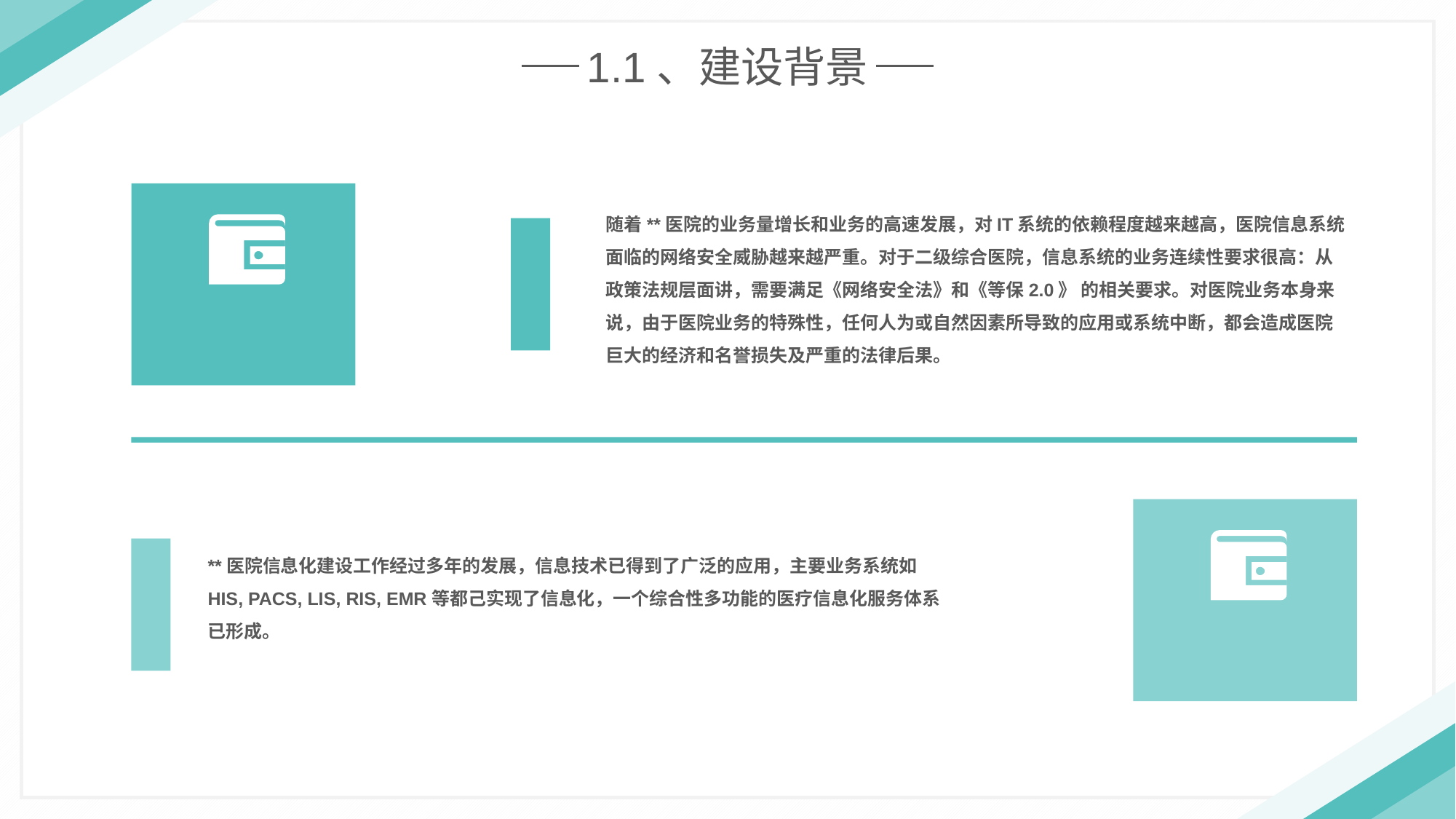

1.1、建设背景

随着**医院的业务量增长和业务的高速发展，对IT系统的依赖程度越来越高，医院信息系统面临的网络安全威胁越来越严重。对于二级综合医院，信息系统的业务连续性要求很高：从政策法规层面讲，需要满足《网络安全法》和《等保2.0》 的相关要求。对医院业务本身来说，由于医院业务的特殊性，任何人为或自然因素所导致的应用或系统中断，都会造成医院巨大的经济和名誉损失及严重的法律后果。

**医院信息化建设工作经过多年的发展，信息技术已得到了广泛的应用，主要业务系统如HIS, PACS, LIS, RIS, EMR等都己实现了信息化，一个综合性多功能的医疗信息化服务体系已形成。